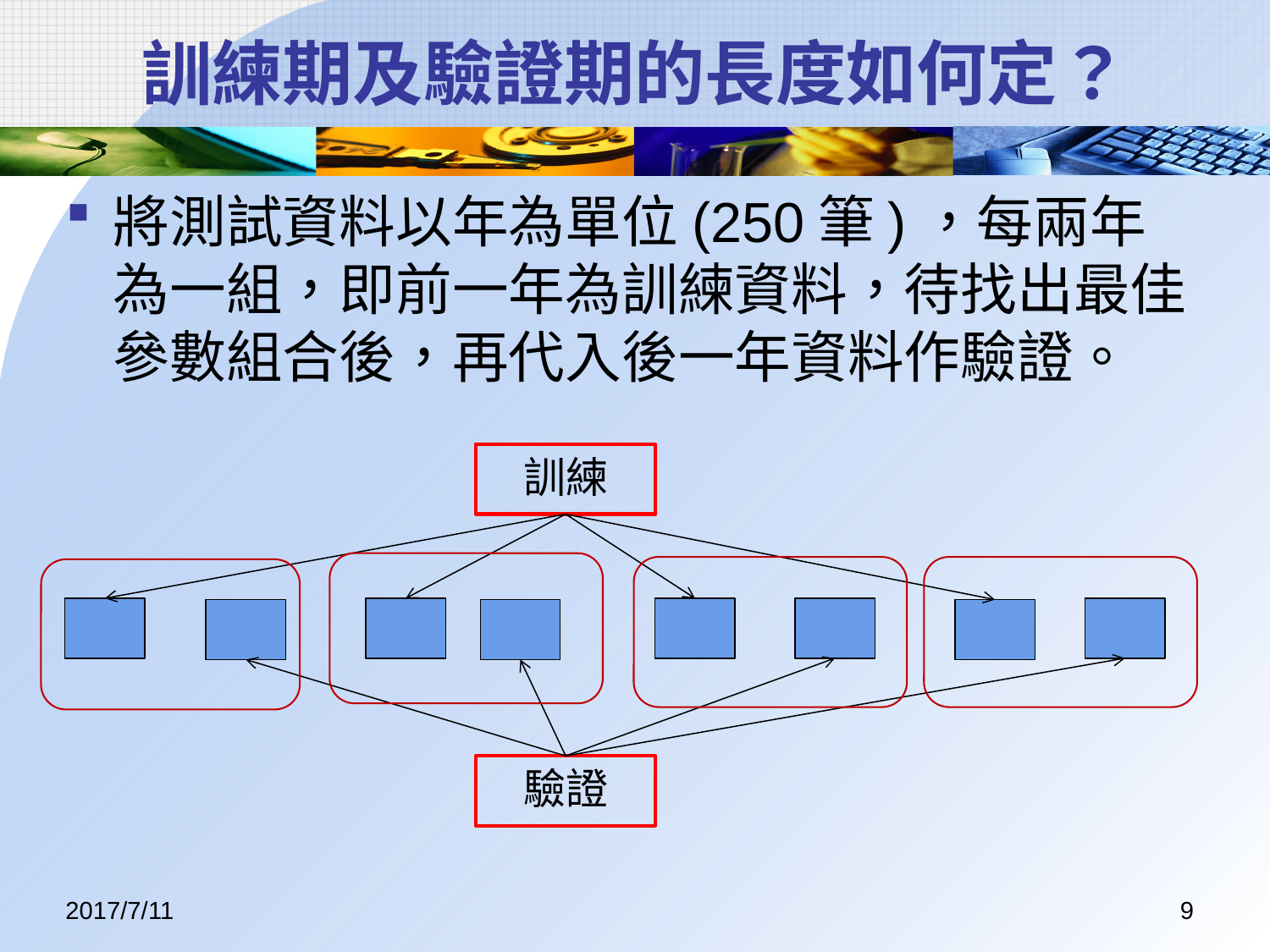

# 訓練期及驗證期的長度如何定？
將測試資料以年為單位(250筆)，每兩年為一組，即前一年為訓練資料，待找出最佳參數組合後，再代入後一年資料作驗證。
訓練

驗證
2017/7/11
9